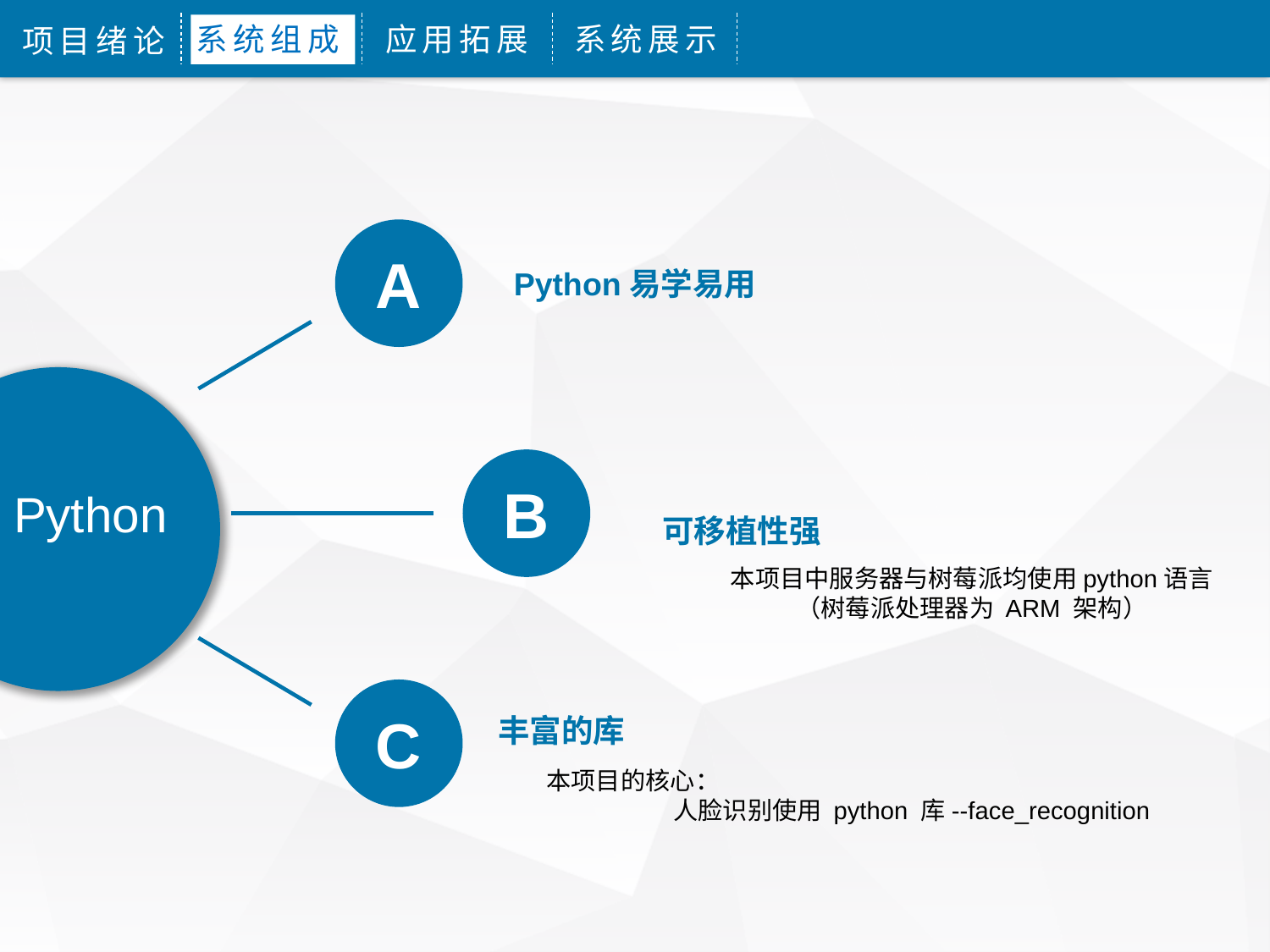

系统组成
应用拓展
系统展示
项目绪论

A
Python易学易用

B
Python
可移植性强
本项目中服务器与树莓派均使用python语言
（树莓派处理器为 ARM 架构）
C
丰富的库
本项目的核心：
	人脸识别使用 python 库--face_recognition